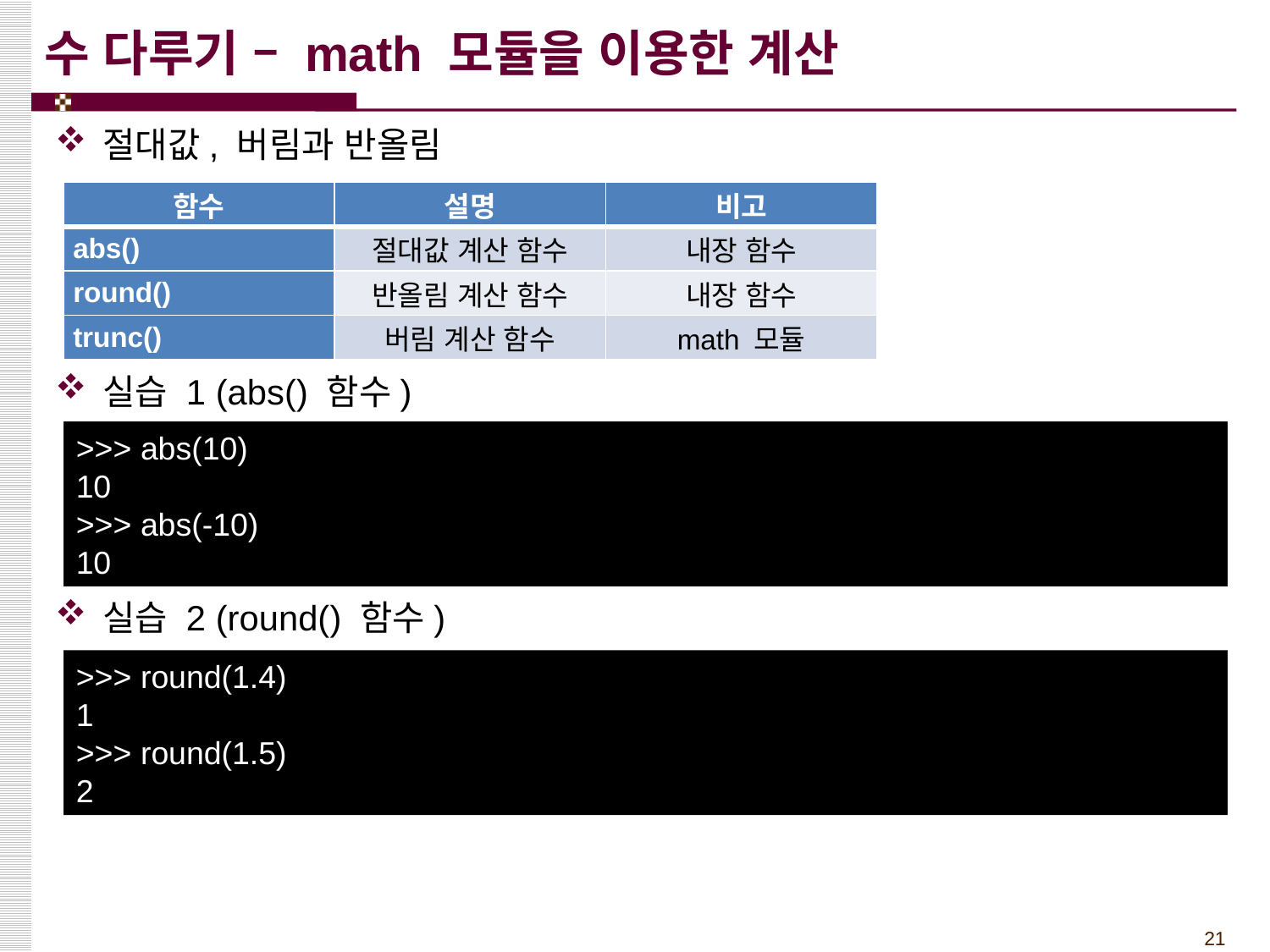

# 수 다루기 – math 모듈을 이용한 계산
절대값, 버림과 반올림

실습 1 (abs() 함수)
math.pi는 math(모듈)의 pi
math.e는 math(모듈)의 e

실습 2 (round() 함수)
| 함수 | 설명 | 비고 |
| --- | --- | --- |
| abs() | 절대값 계산 함수 | 내장 함수 |
| round() | 반올림 계산 함수 | 내장 함수 |
| trunc() | 버림 계산 함수 | math 모듈 |
>>> abs(10)
10
>>> abs(-10)
10
>>> round(1.4)
1
>>> round(1.5)
2